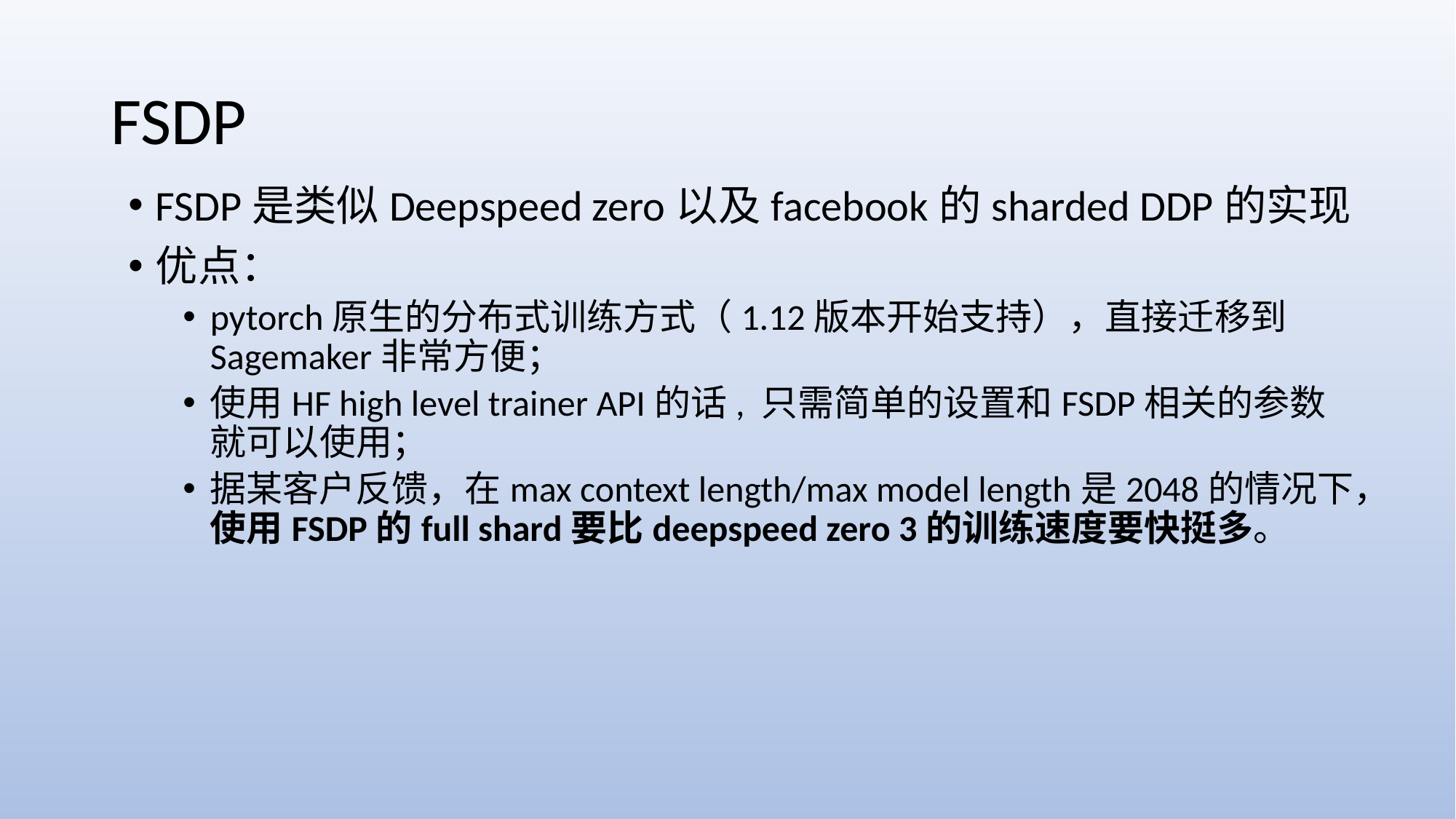

# FSDP
FSDP是类似Deepspeed zero以及facebook的sharded DDP的实现
优点：
pytorch原生的分布式训练方式（1.12版本开始支持），直接迁移到Sagemaker非常方便；
使用HF high level trainer API的话, 只需简单的设置和FSDP相关的参数就可以使用；
据某客户反馈，在max context length/max model length是2048的情况下，使用FSDP的full shard要比deepspeed zero 3的训练速度要快挺多。